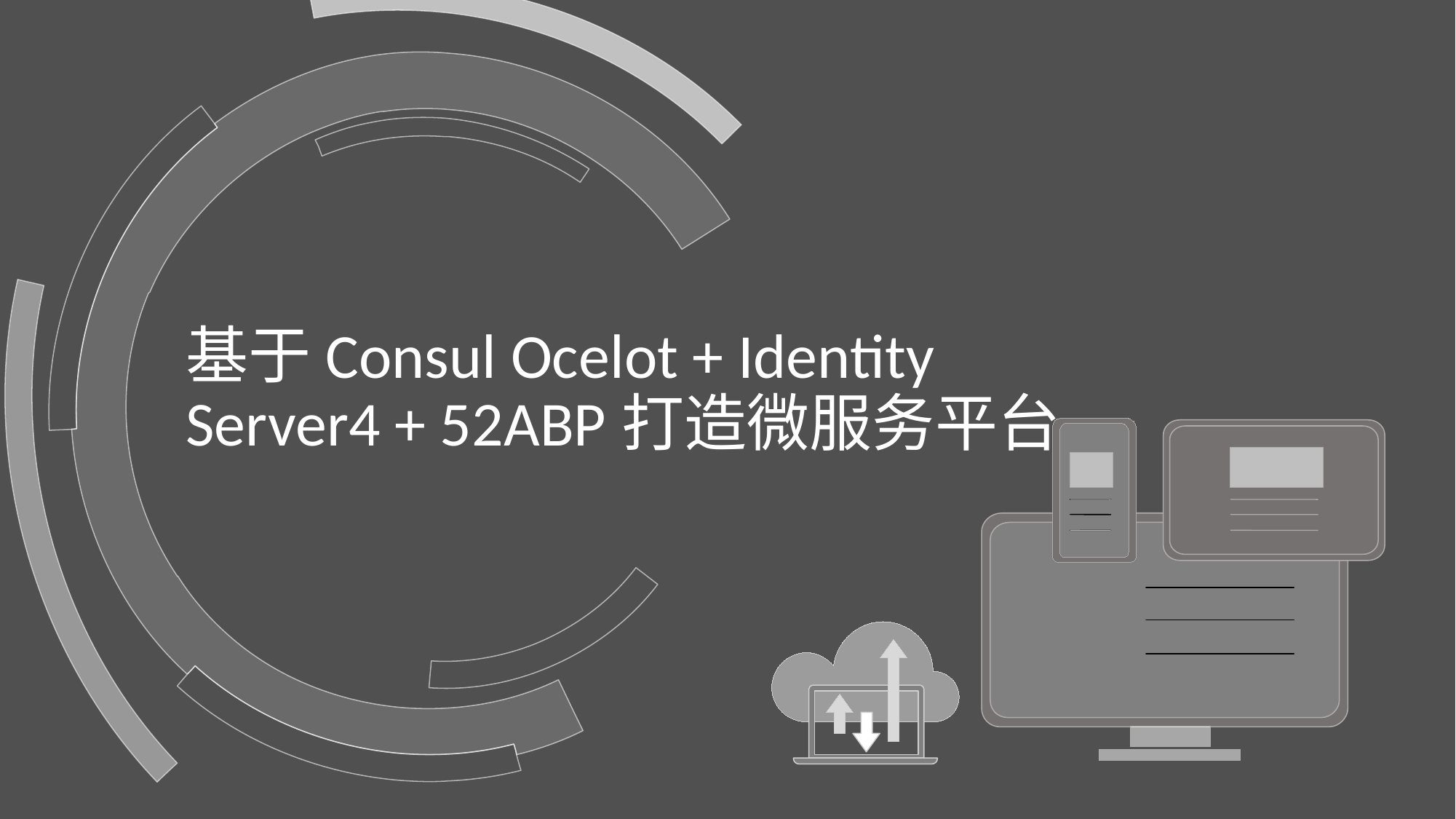

# 基于Consul Ocelot + Identity Server4 + 52ABP打造微服务平台